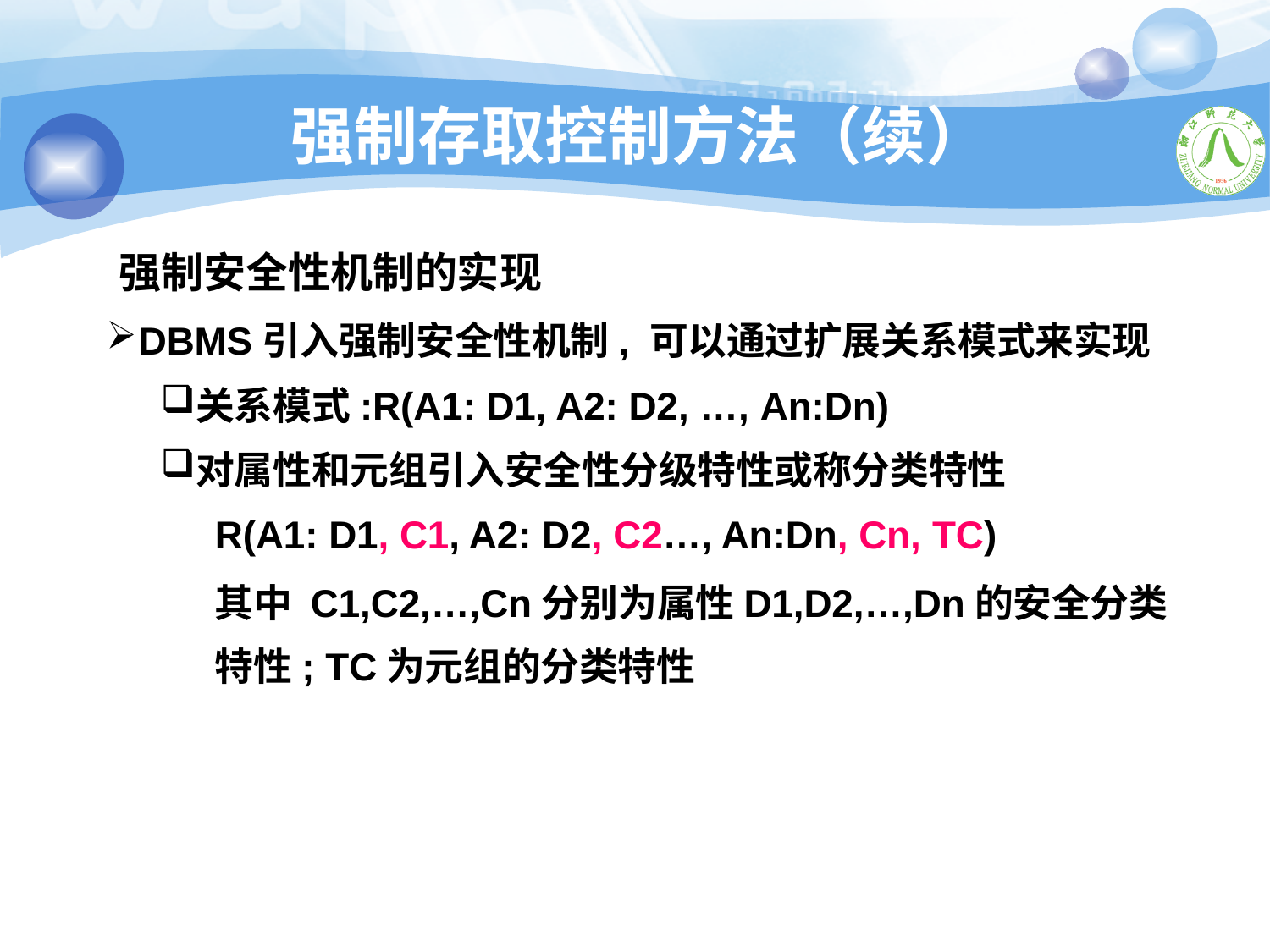

# 强制存取控制方法（续）
强制安全性机制的实现
DBMS引入强制安全性机制, 可以通过扩展关系模式来实现
关系模式:R(A1: D1, A2: D2, …, An:Dn)
对属性和元组引入安全性分级特性或称分类特性
R(A1: D1, C1, A2: D2, C2…, An:Dn, Cn, TC)
其中 C1,C2,…,Cn分别为属性D1,D2,…,Dn的安全分类特性; TC为元组的分类特性